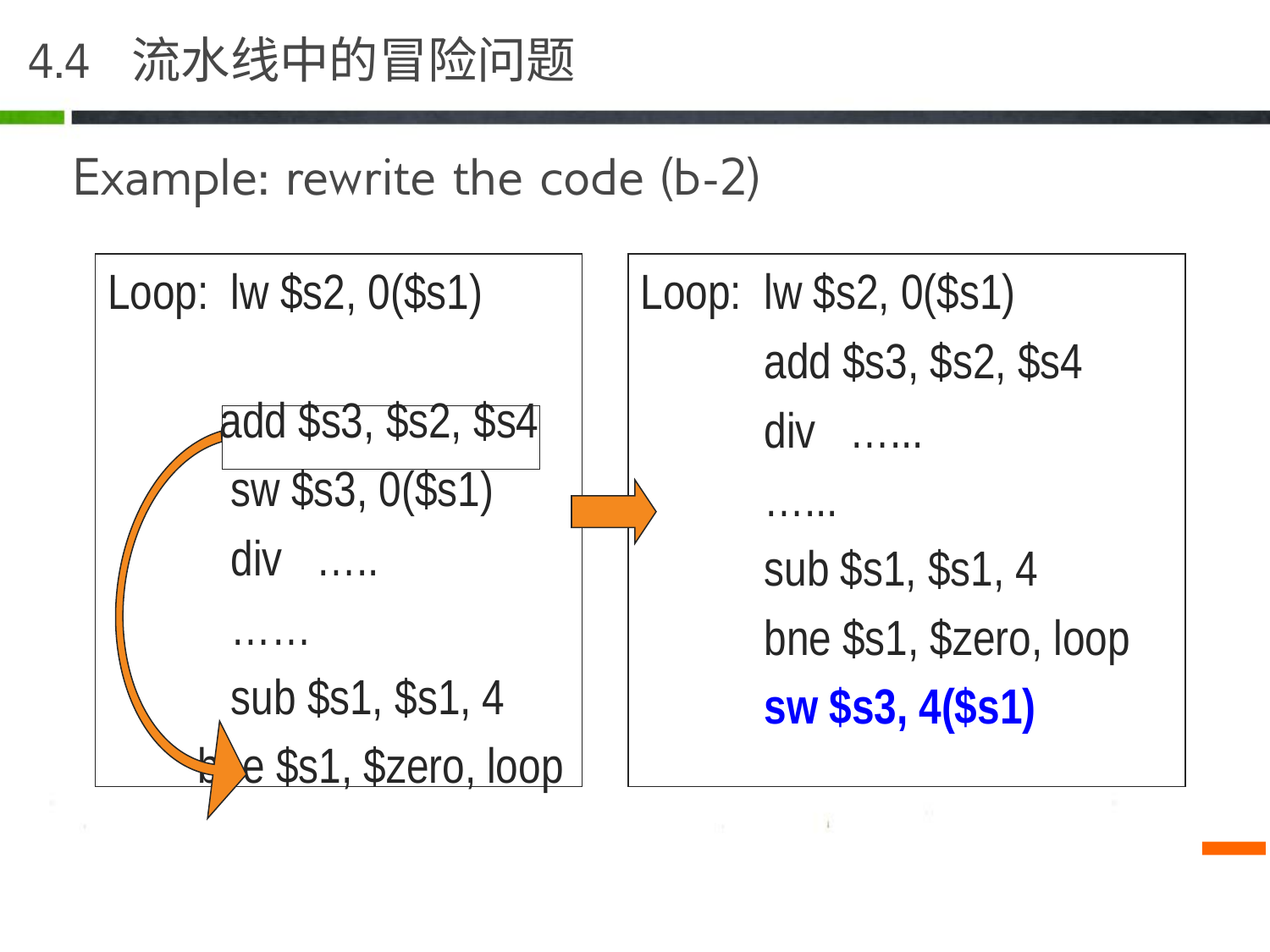

4.4  流水线中的冒险问题
# Example: rewrite the code (b-2)
Loop:  lw $s2, 0($s1)
          add $s3, $s2, $s4
           sw $s3, 0($s1)
           div   …..
           ……
           sub $s1, $s1, 4
        bne $s1, $zero, loop
Loop:  lw $s2, 0($s1)
           add $s3, $s2, $s4
           div   …...
           …...
           sub $s1, $s1, 4
           bne $s1, $zero, loop
           sw $s3, 4($s1)

95